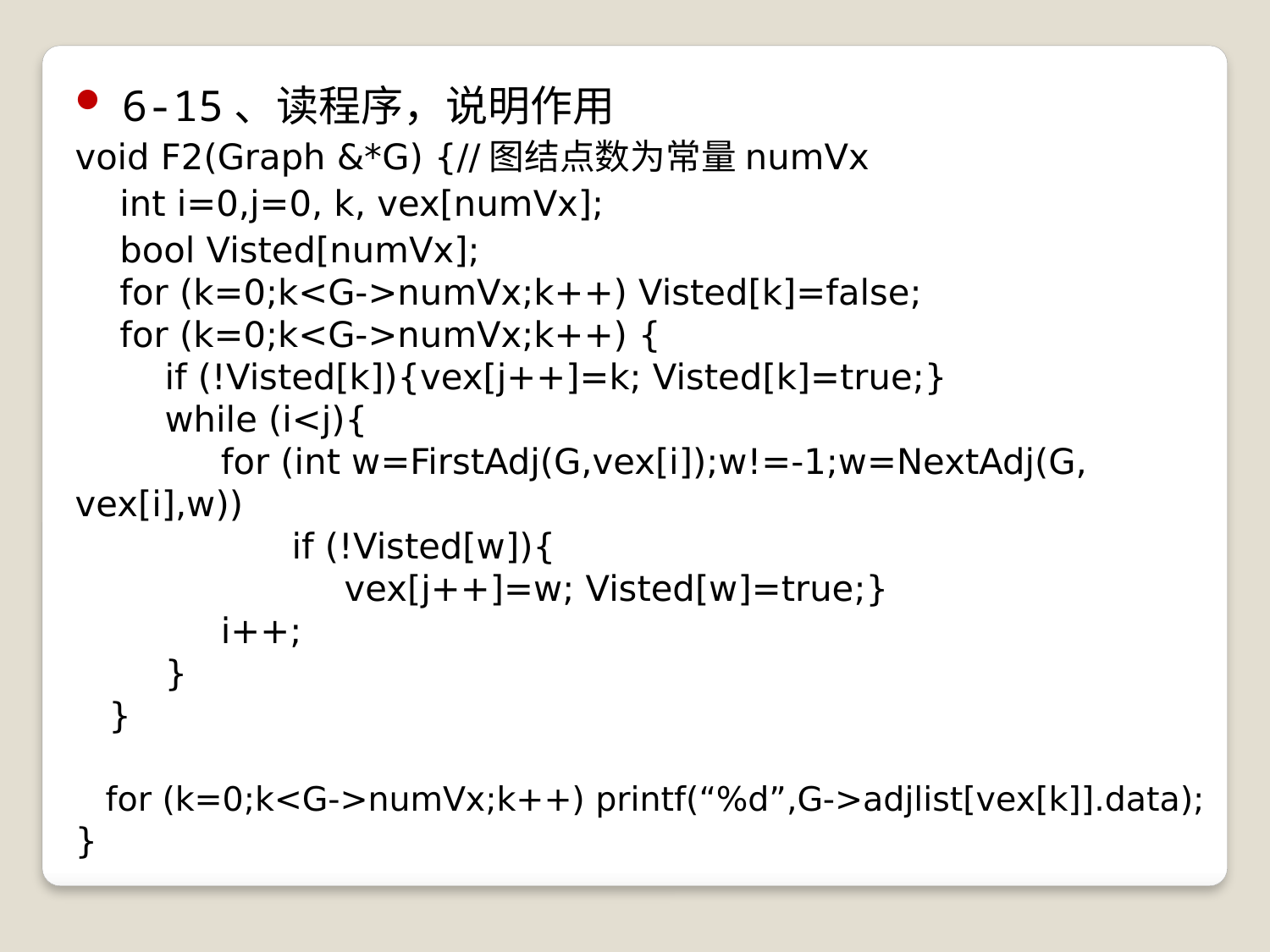

6-15、读程序，说明作用
void F2(Graph &*G) {//图结点数为常量numVx
    int i=0,j=0, k, vex[numVx];
    bool Visted[numVx];
    for (k=0;k<G->numVx;k++) Visted[k]=false;
    for (k=0;k<G->numVx;k++) {
        if (!Visted[k]){vex[j++]=k; Visted[k]=true;}
        while (i<j){
             for (int w=FirstAdj(G,vex[i]);w!=-1;w=NextAdj(G, vex[i],w))
	        if (!Visted[w]){
                        vex[j++]=w; Visted[w]=true;}
             i++;
        }
   }

   for (k=0;k<G->numVx;k++) printf(“%d”,G->adjlist[vex[k]].data);
}